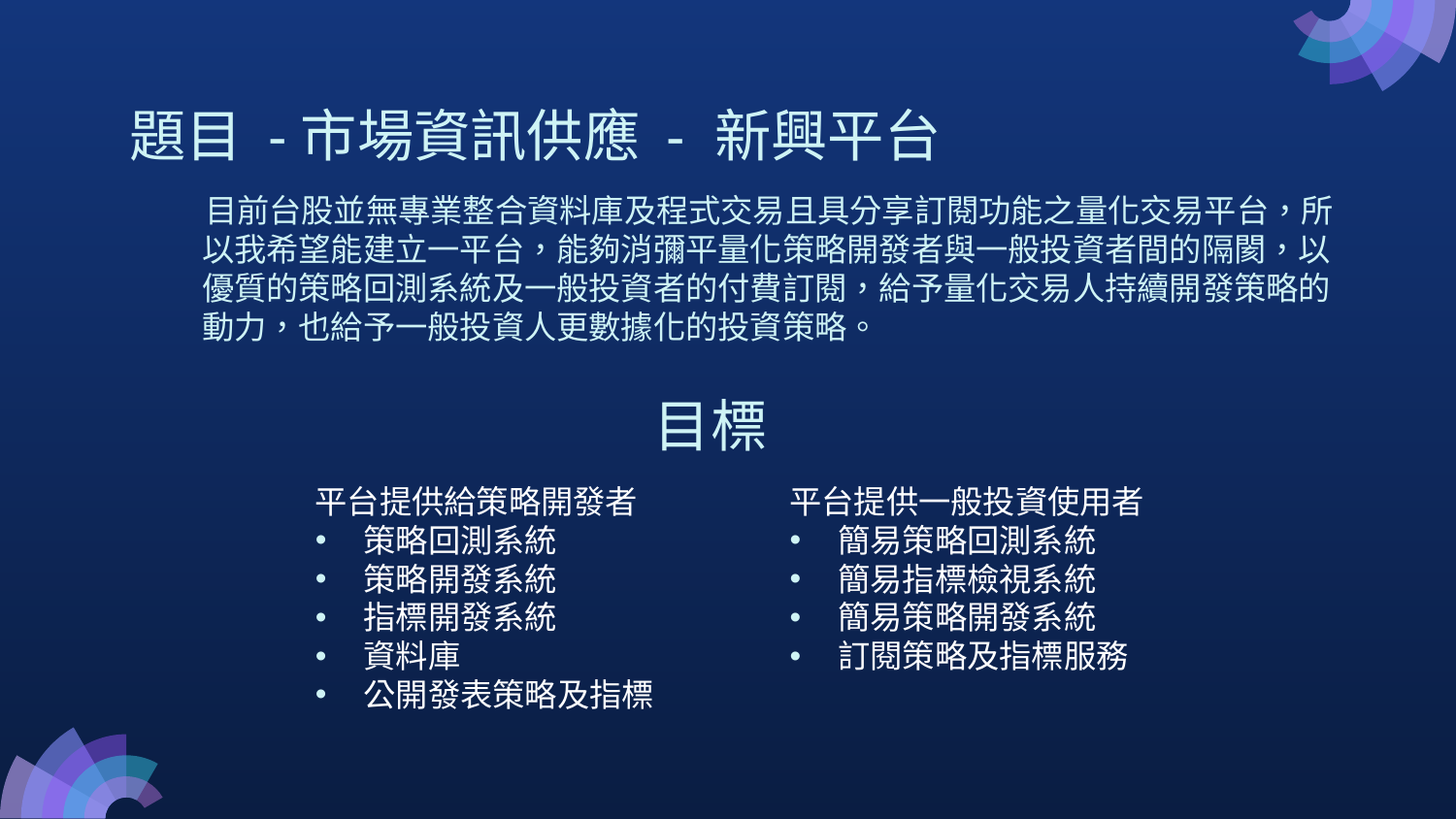

# 題目 -市場資訊供應 - 新興平台

      目前台股並無專業整合資料庫及程式交易且具分享訂閱功能之量化交易平台，所以我希望能建立一平台，能夠消彌平量化策略開發者與一般投資者間的隔閡，以優質的策略回測系統及一般投資者的付費訂閱，給予量化交易人持續開發策略的動力，也給予一般投資人更數據化的投資策略。

目標

平台提供給策略開發者
策略回測系統
策略開發系統
指標開發系統
資料庫
公開發表策略及指標

平台提供一般投資使用者
簡易策略回測系統
簡易指標檢視系統
簡易策略開發系統
訂閱策略及指標服務